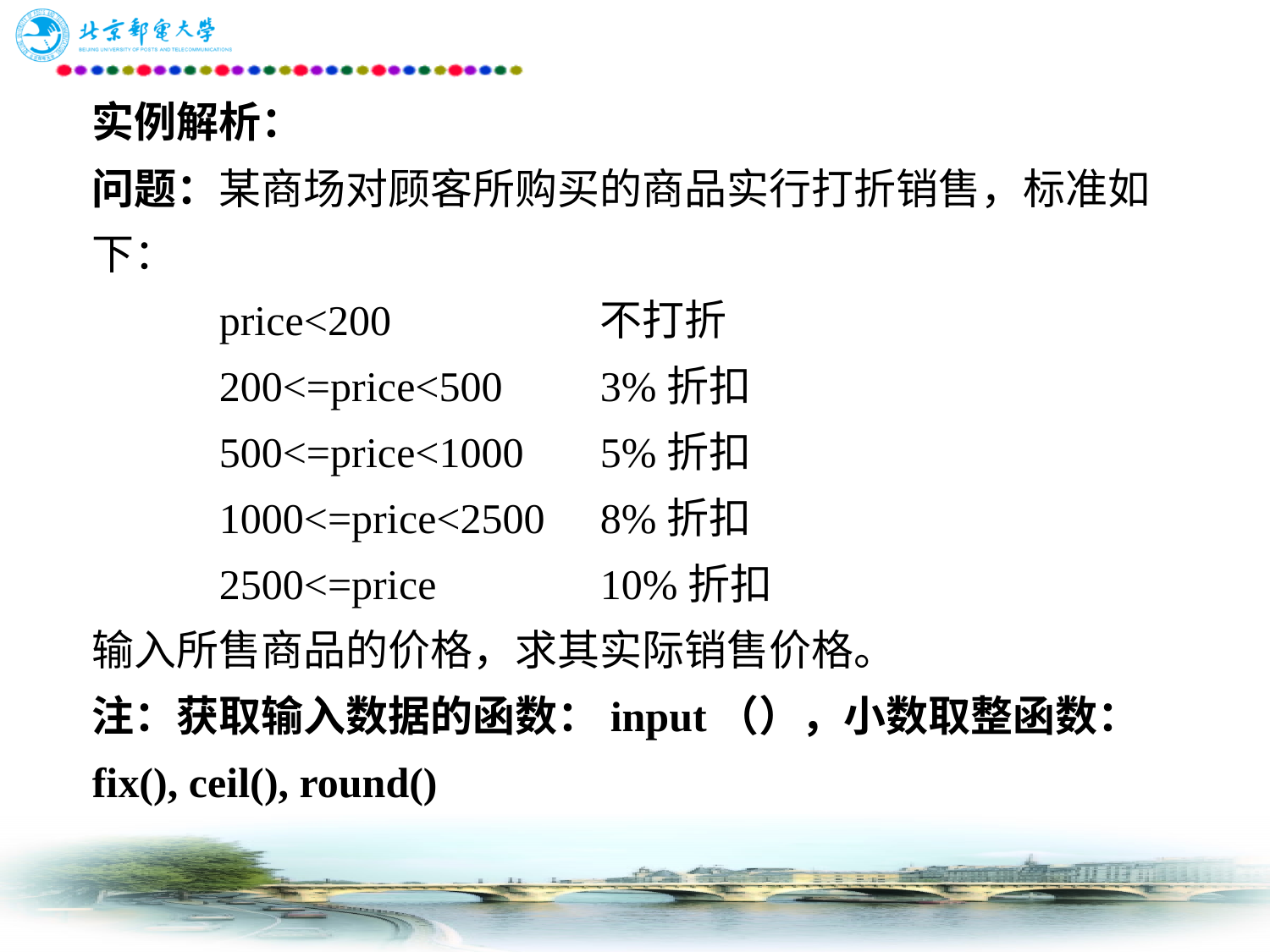

# 实例解析： 问题：某商场对顾客所购买的商品实行打折销售，标准如下： price<200		不打折 200<=price<500	3%折扣 500<=price<1000	5%折扣 1000<=price<2500	8%折扣 2500<=price		10%折扣 输入所售商品的价格，求其实际销售价格。 注：获取输入数据的函数：input（），小数取整函数：fix(), ceil(), round()